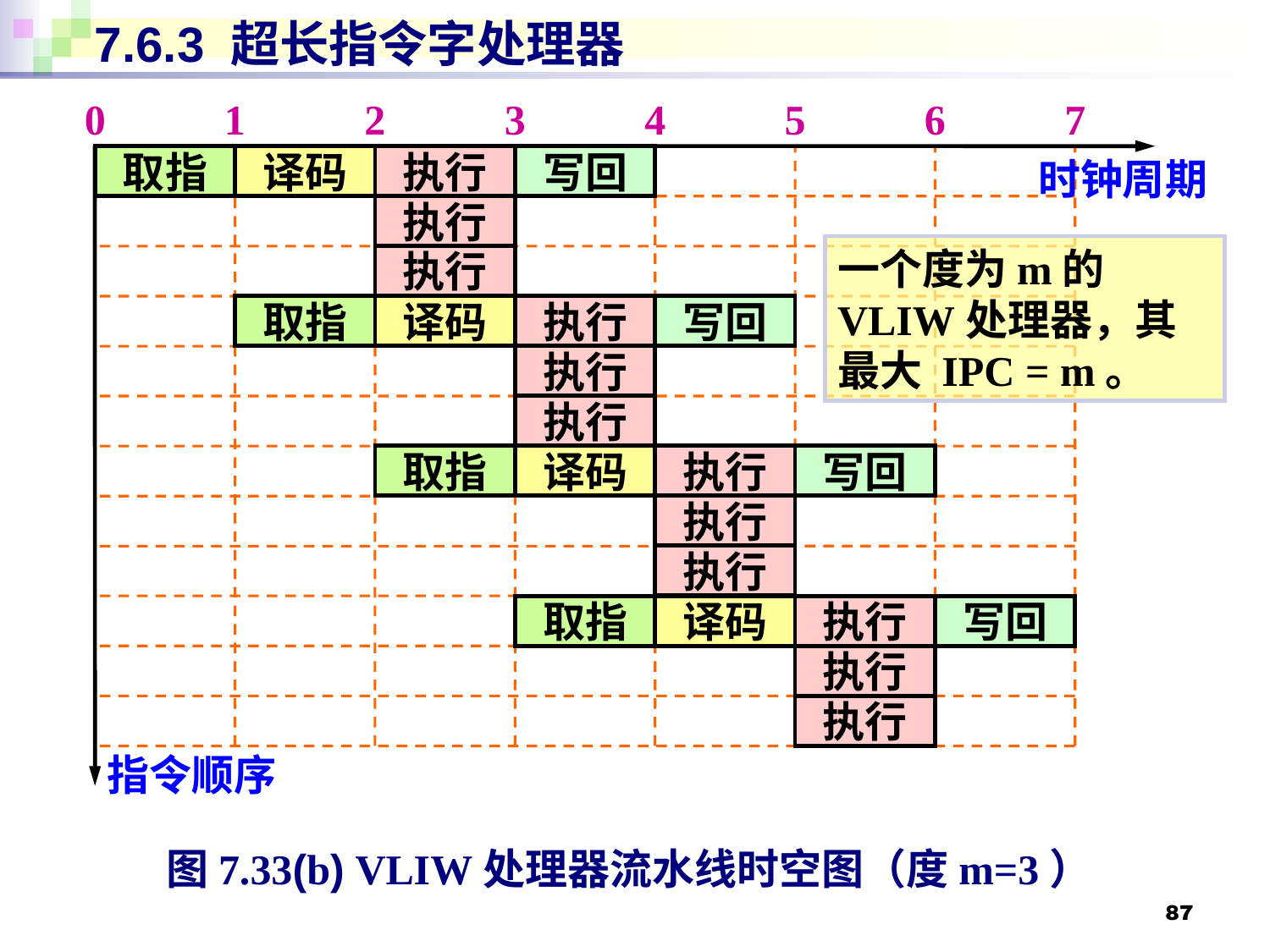

# 7.6.3 超长指令字处理器
0
1
2
3
4
5
6
7

取指

译码
执行
写回
时钟周期
执行

一个度为m的VLIW处理器，其
最大 IPC = m。
执行
取指
译码
执行
写回
执行
执行
取指
译码
执行
写回
执行
执行
取指
译码
执行
写回
执行
执行
指令顺序
图7.33(b) VLIW处理器流水线时空图（度m=3）
87